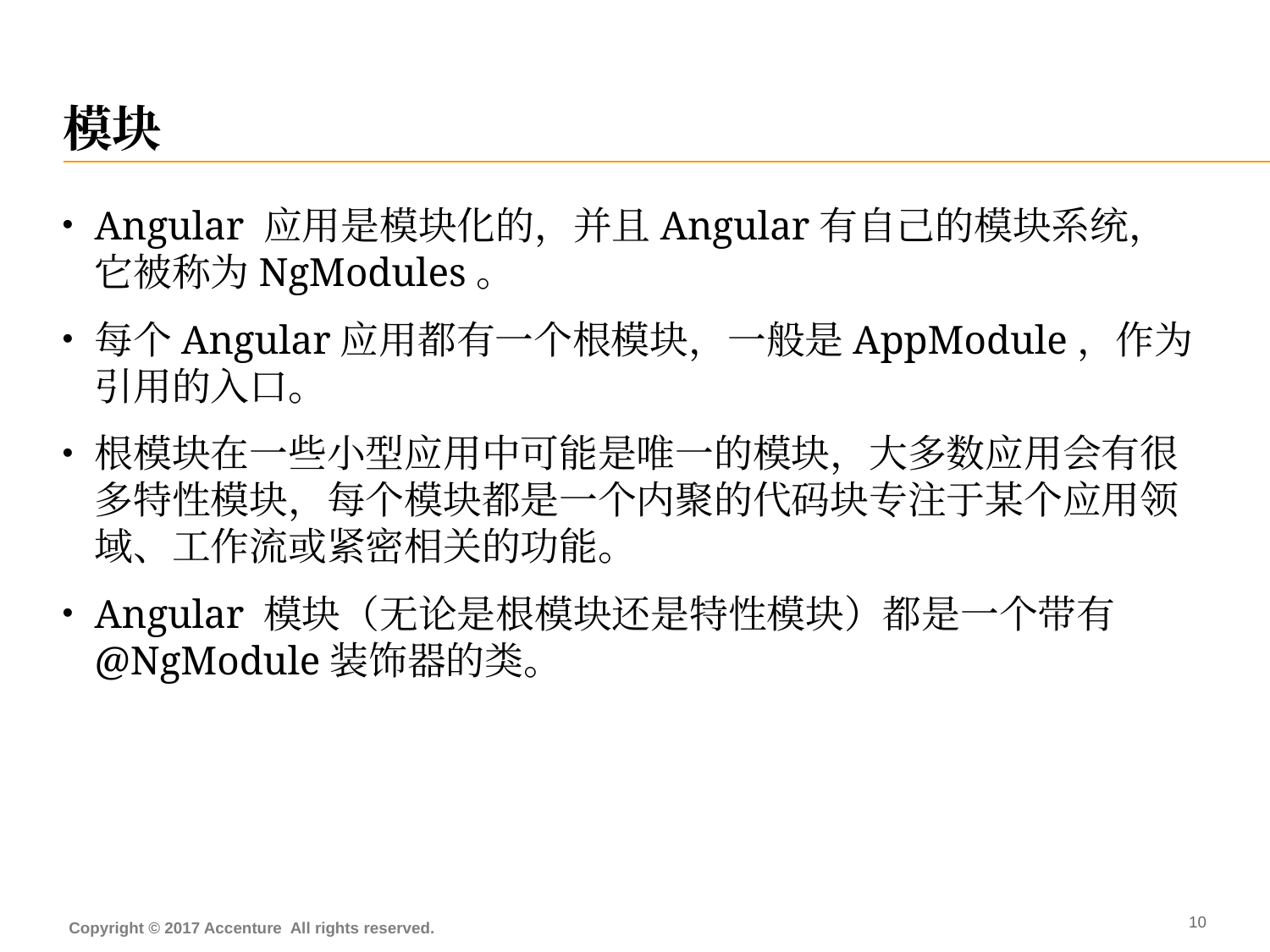

# 模块
Angular 应用是模块化的，并且Angular有自己的模块系统，它被称为NgModules。
每个Angular应用都有一个根模块，一般是AppModule，作为引用的入口。
根模块在一些小型应用中可能是唯一的模块，大多数应用会有很多特性模块，每个模块都是一个内聚的代码块专注于某个应用领域、工作流或紧密相关的功能。
Angular 模块（无论是根模块还是特性模块）都是一个带有@NgModule装饰器的类。

Copyright © 2017 Accenture  All rights reserved.
10